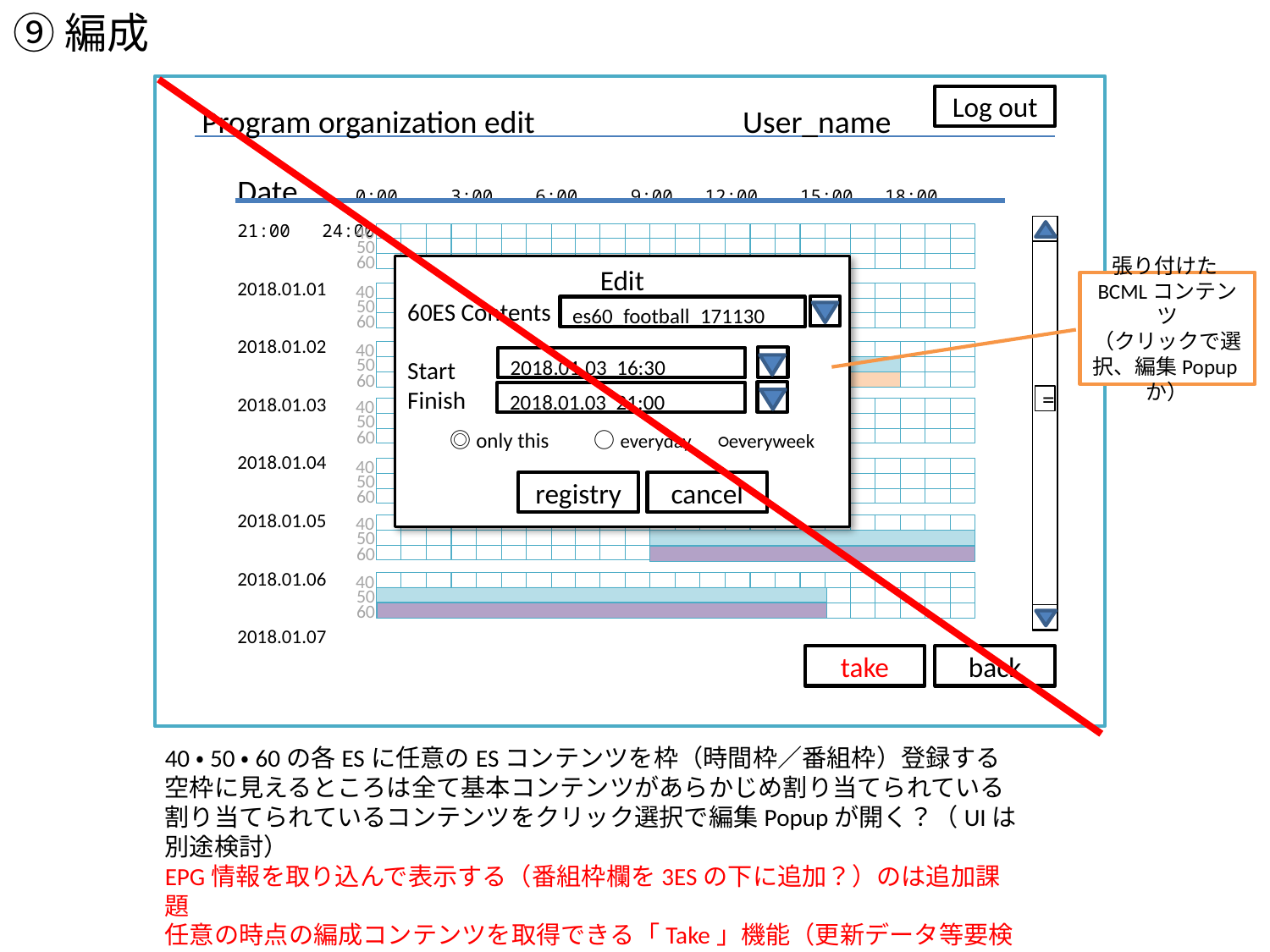

⑨編成

Program organization edit
User_name
Log out
Date        0:00     3:00    6:00     9:00   12:00    15:00   18:00    21:00   24:00
2018.01.01
2018.01.02
2018.01.03
2018.01.04
2018.01.05
2018.01.06
2018.01.07

40
50
60
Edit
60ES Contents

Start
Finish
　　◎only this　    ○everyday      ○everyweek

es60_football_171130

2018.01.03  16:30

2018.01.03  21:00

registry
cancel
張り付けたBCMLコンテンツ
（クリックで選択、編集Popupか）

40
50
60

40
50
60

=

40
50
60

40
50
60

40
50
60

40
50
60

take
back
40・50・60の各ESに任意のESコンテンツを枠（時間枠／番組枠）登録する
空枠に見えるところは全て基本コンテンツがあらかじめ割り当てられている
割り当てられているコンテンツをクリック選択で編集Popupが開く？（UIは別途検討）
EPG情報を取り込んで表示する（番組枠欄を3ESの下に追加？）のは追加課題
任意の時点の編成コンテンツを取得できる「Take」機能（更新データ等要検討）